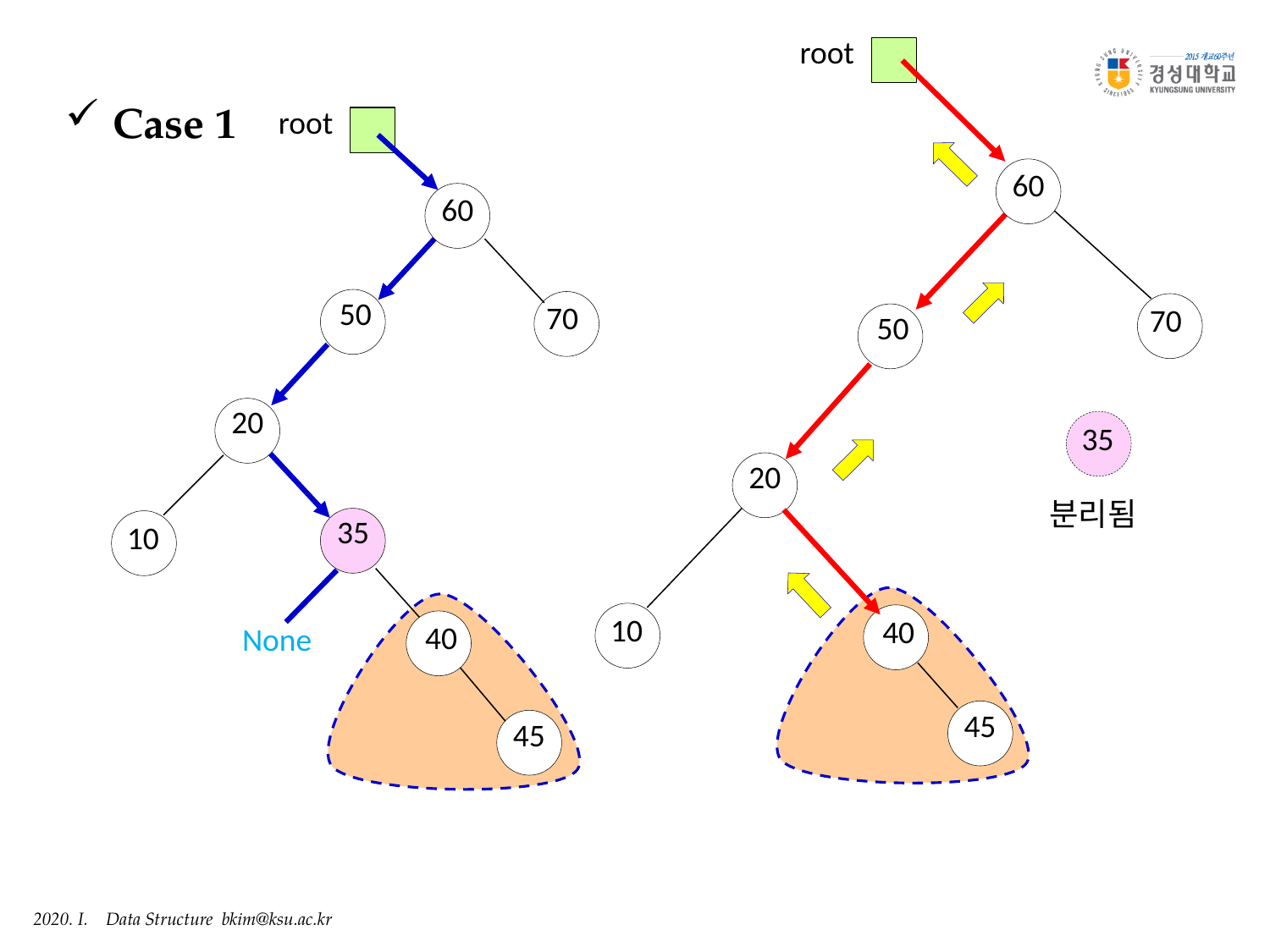

root

Case 1
root

60

60

50

70

70
50

20

35

20

분리됨
35

10

10

40

40
None
45

45